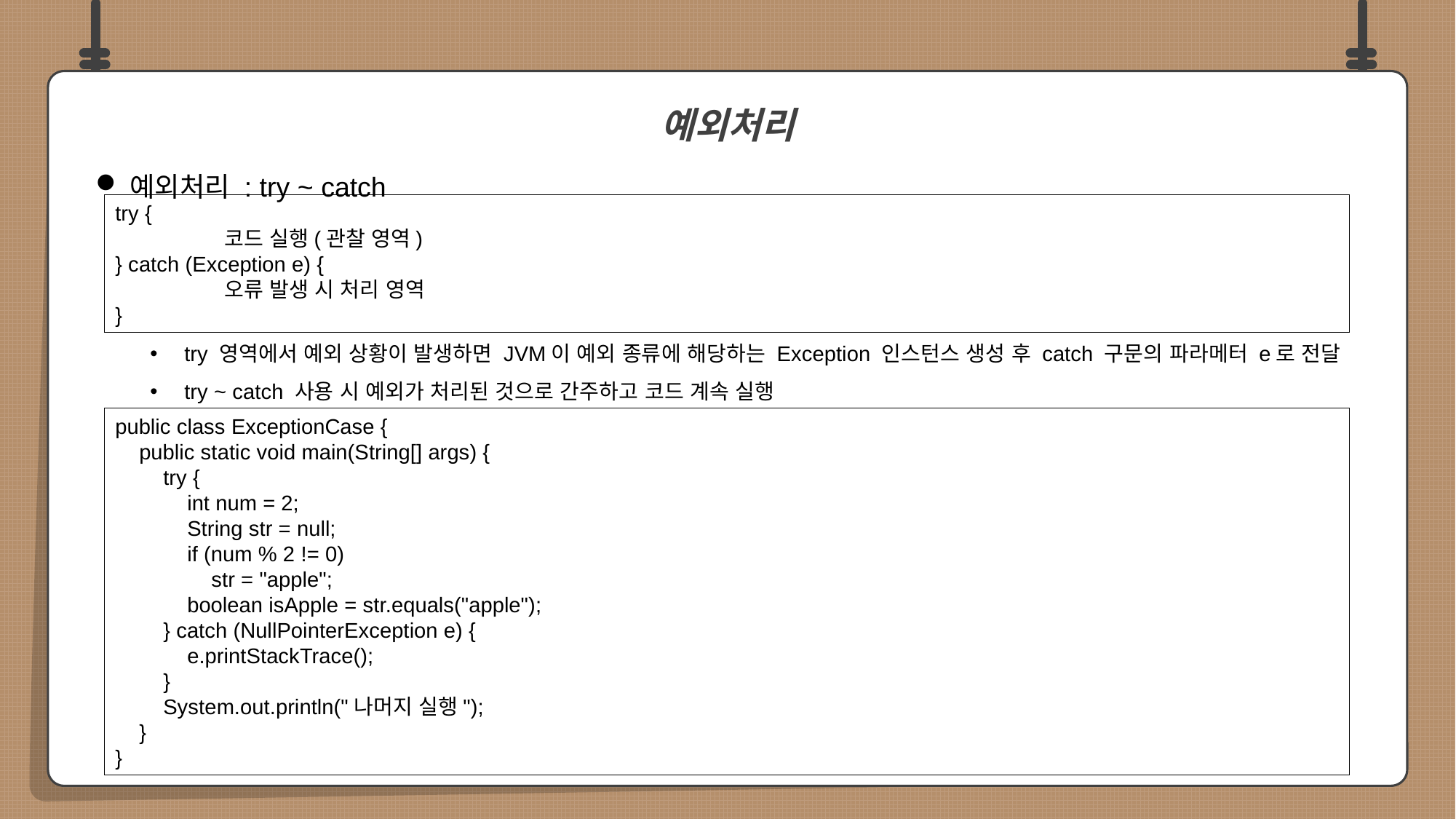

예외처리 : try ~ catch

try 영역에서 예외 상황이 발생하면 JVM이 예외 종류에 해당하는 Exception 인스턴스 생성 후 catch 구문의 파라메터 e로 전달
try ~ catch 사용 시 예외가 처리된 것으로 간주하고 코드 계속 실행
예외처리

try {
	코드 실행(관찰 영역)
} catch (Exception e) {
	오류 발생 시 처리 영역
}
public class ExceptionCase {
    public static void main(String[] args) {
        try {
            int num = 2;
            String str = null;
            if (num % 2 != 0)
                str = "apple";
            boolean isApple = str.equals("apple");
        } catch (NullPointerException e) {
            e.printStackTrace();
        }
        System.out.println("나머지 실행");
    }
}